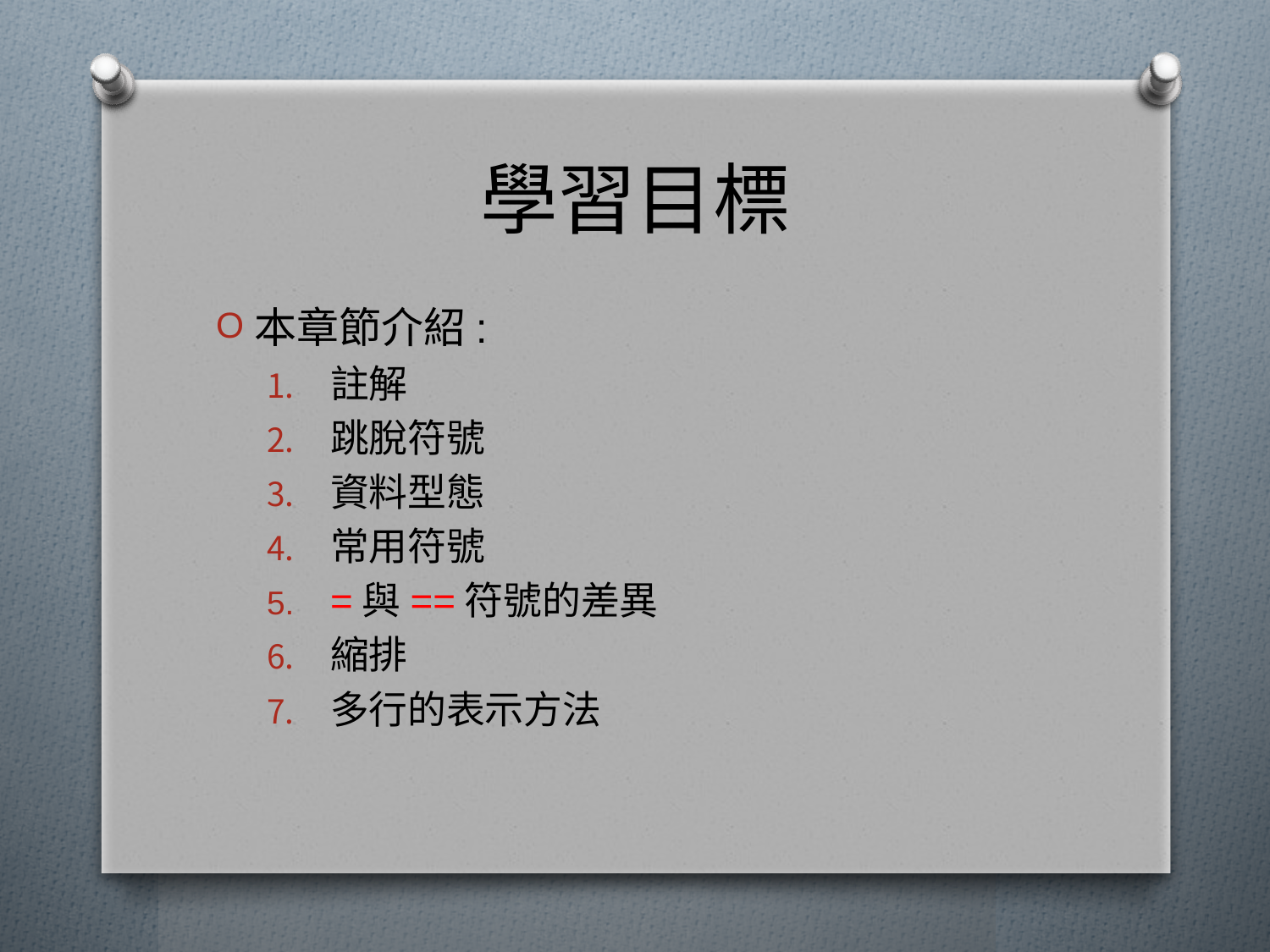

# 學習目標
本章節介紹:
註解
跳脫符號
資料型態
常用符號
=與==符號的差異
縮排
多行的表示方法